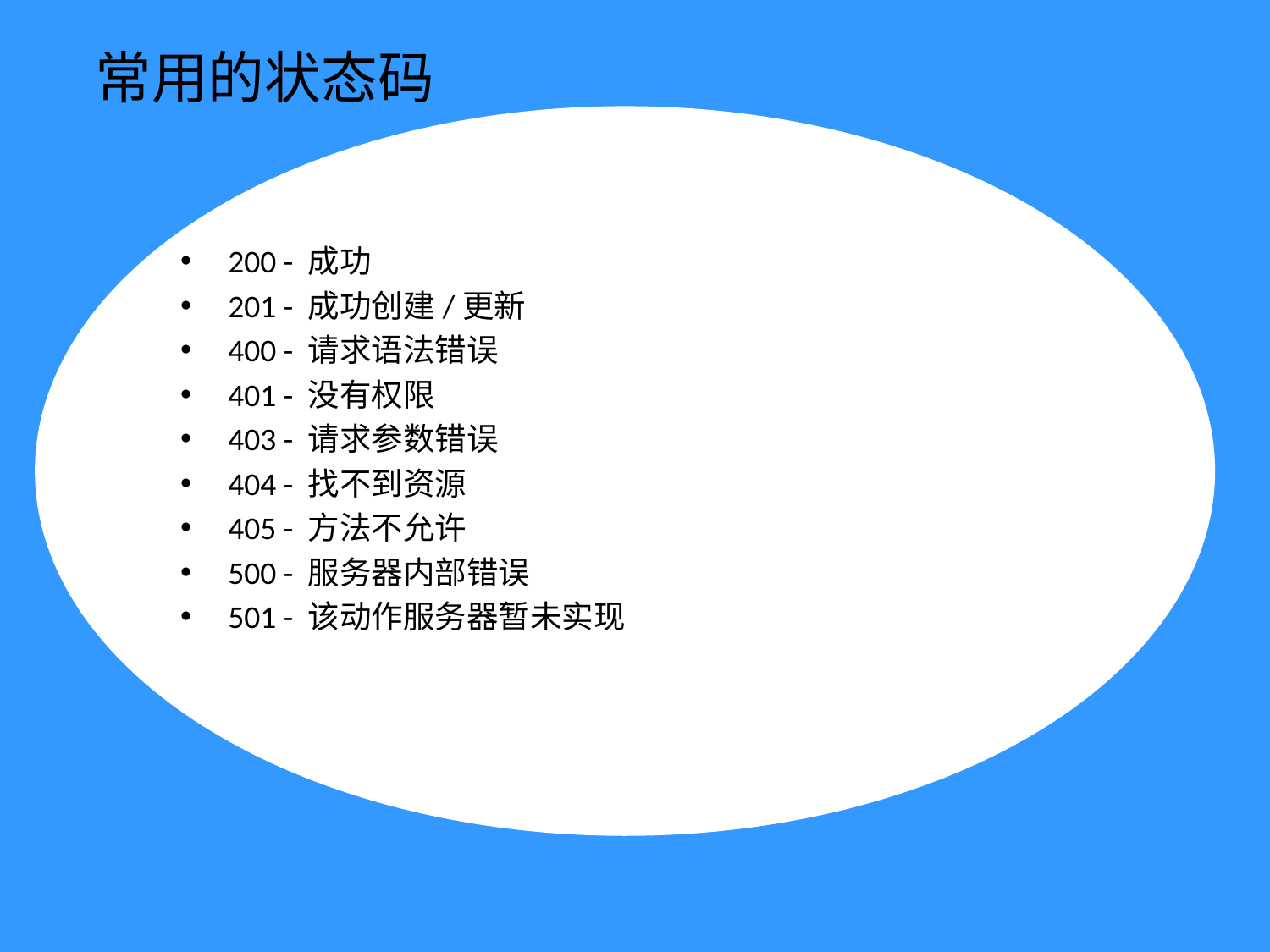

# 常用的状态码
200 - 成功
201 - 成功创建/更新
400 - 请求语法错误
401 - 没有权限
403 - 请求参数错误
404 - 找不到资源
405 - 方法不允许
500 - 服务器内部错误
501 - 该动作服务器暂未实现